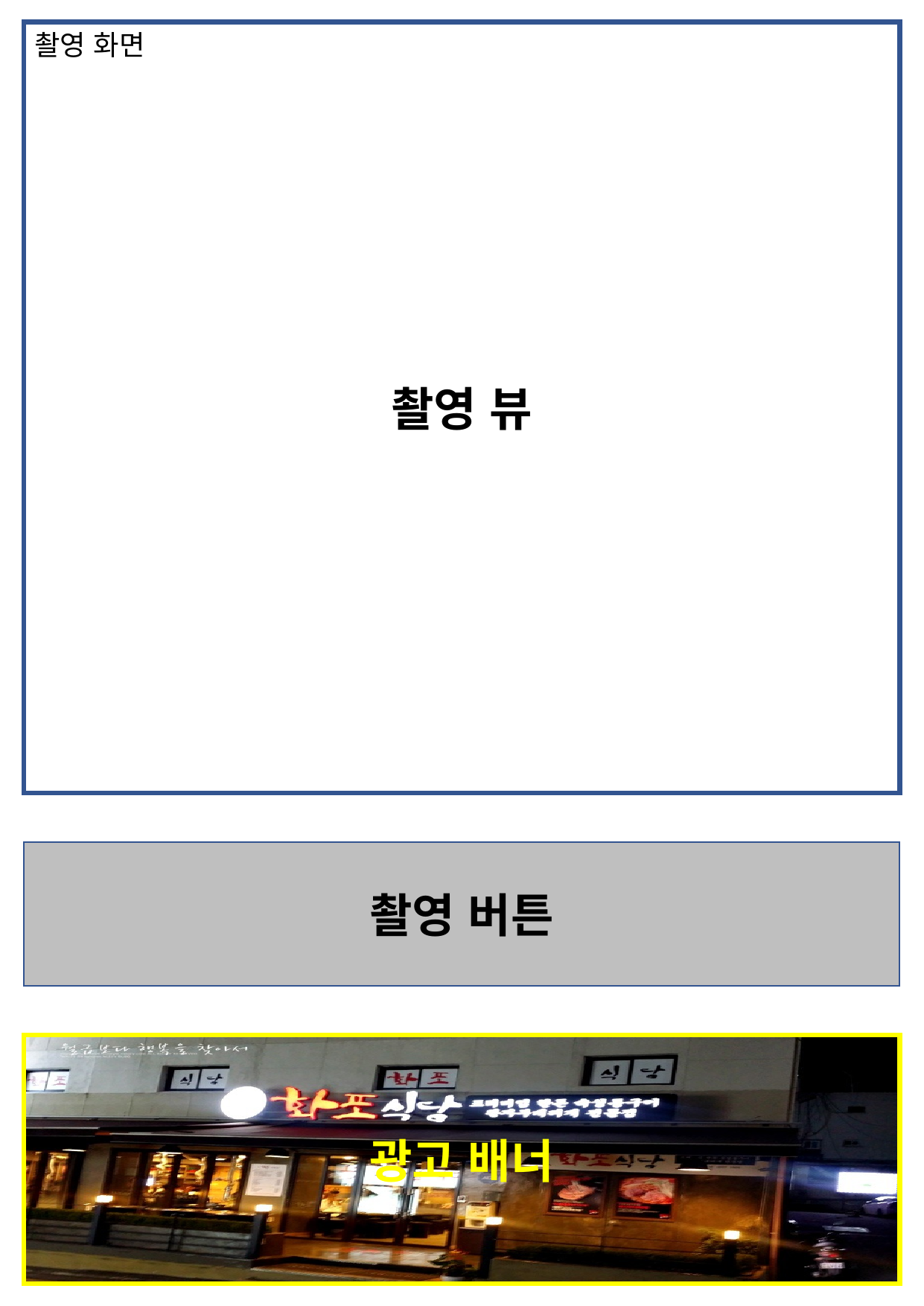

촬영 뷰
촬영 화면
촬영 버튼
광고 배너